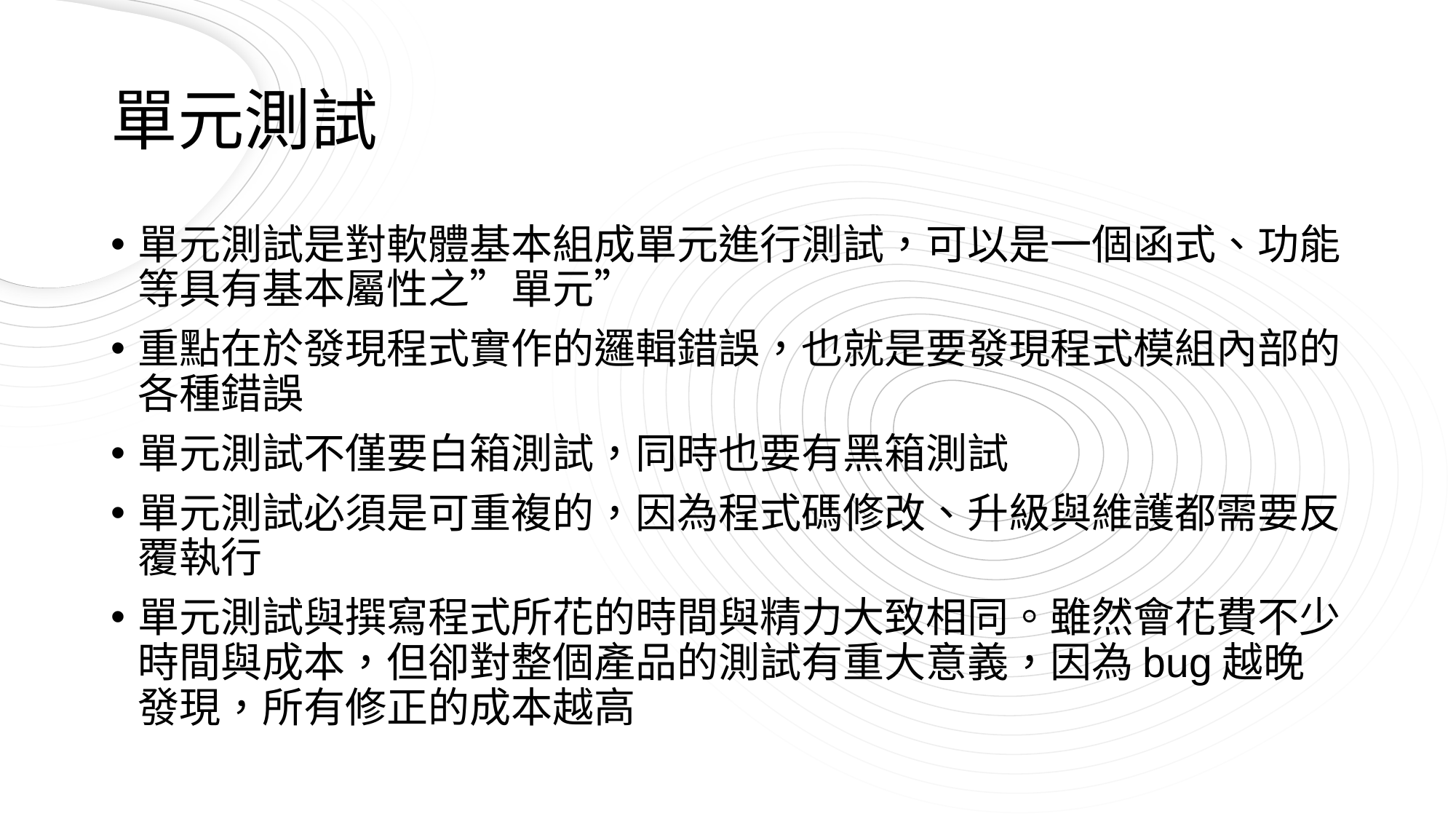

# 單元測試
單元測試是對軟體基本組成單元進行測試，可以是一個函式、功能等具有基本屬性之”單元”
重點在於發現程式實作的邏輯錯誤，也就是要發現程式模組內部的各種錯誤
單元測試不僅要白箱測試，同時也要有黑箱測試
單元測試必須是可重複的，因為程式碼修改、升級與維護都需要反覆執行
單元測試與撰寫程式所花的時間與精力大致相同。雖然會花費不少時間與成本，但卻對整個產品的測試有重大意義，因為bug越晚發現，所有修正的成本越高